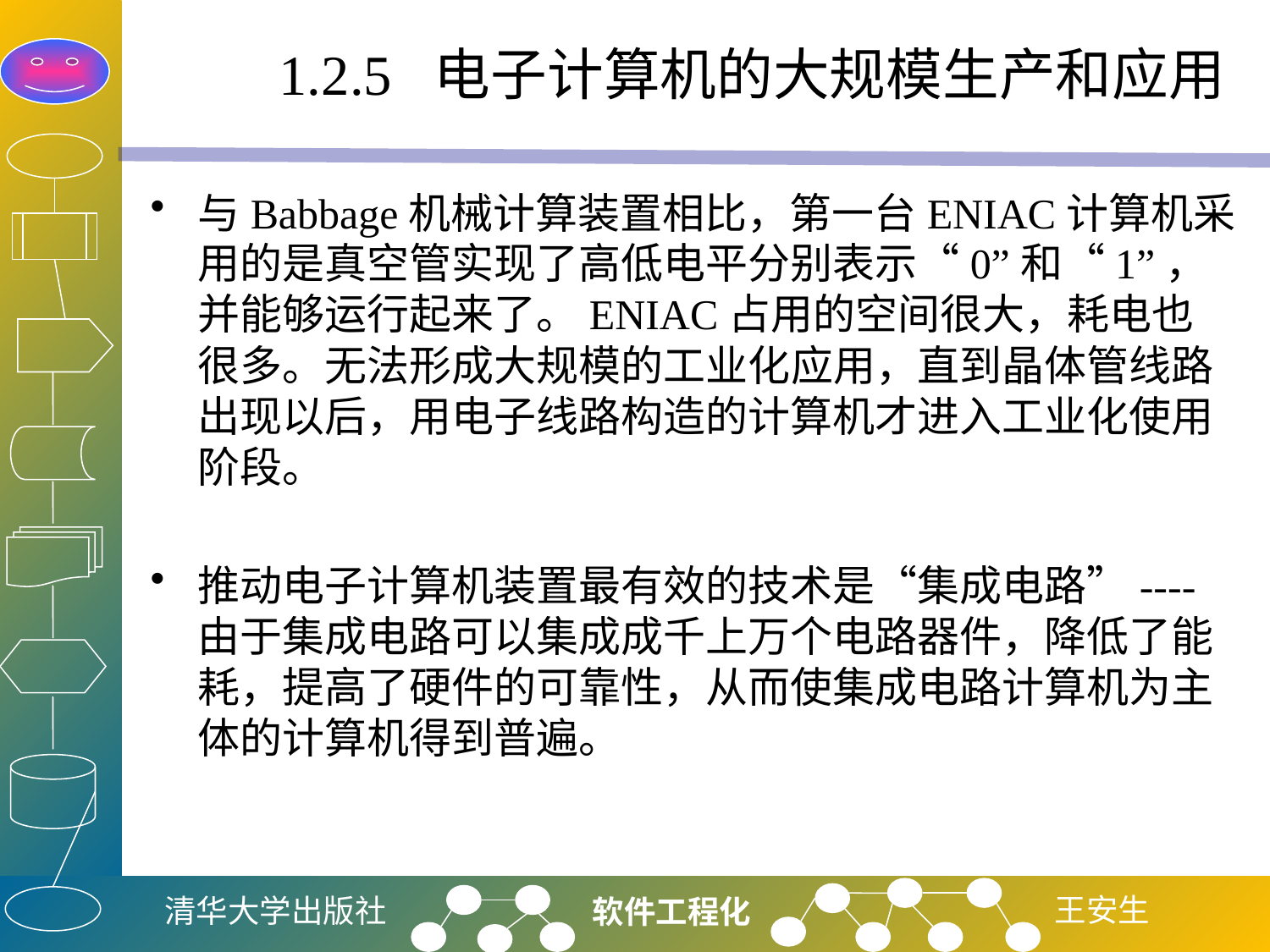

# 1.2.5  电子计算机的大规模生产和应用
与Babbage机械计算装置相比，第一台ENIAC计算机采用的是真空管实现了高低电平分别表示“0”和“1”，并能够运行起来了。ENIAC占用的空间很大，耗电也很多。无法形成大规模的工业化应用，直到晶体管线路出现以后，用电子线路构造的计算机才进入工业化使用阶段。

推动电子计算机装置最有效的技术是“集成电路”----由于集成电路可以集成成千上万个电路器件，降低了能耗，提高了硬件的可靠性，从而使集成电路计算机为主体的计算机得到普遍。